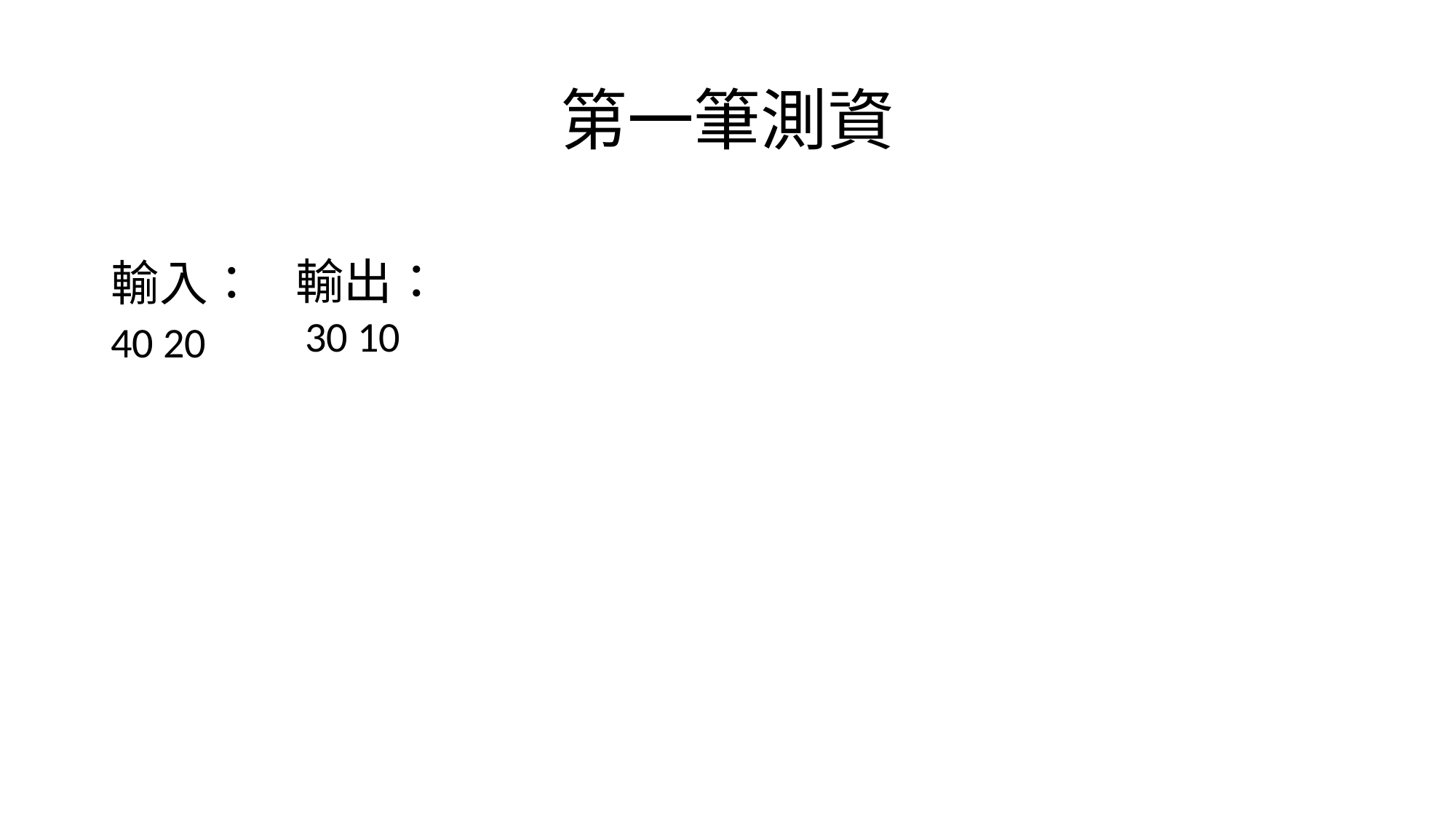

# 第一筆測資
輸出：
 30 10

輸入：

40 20